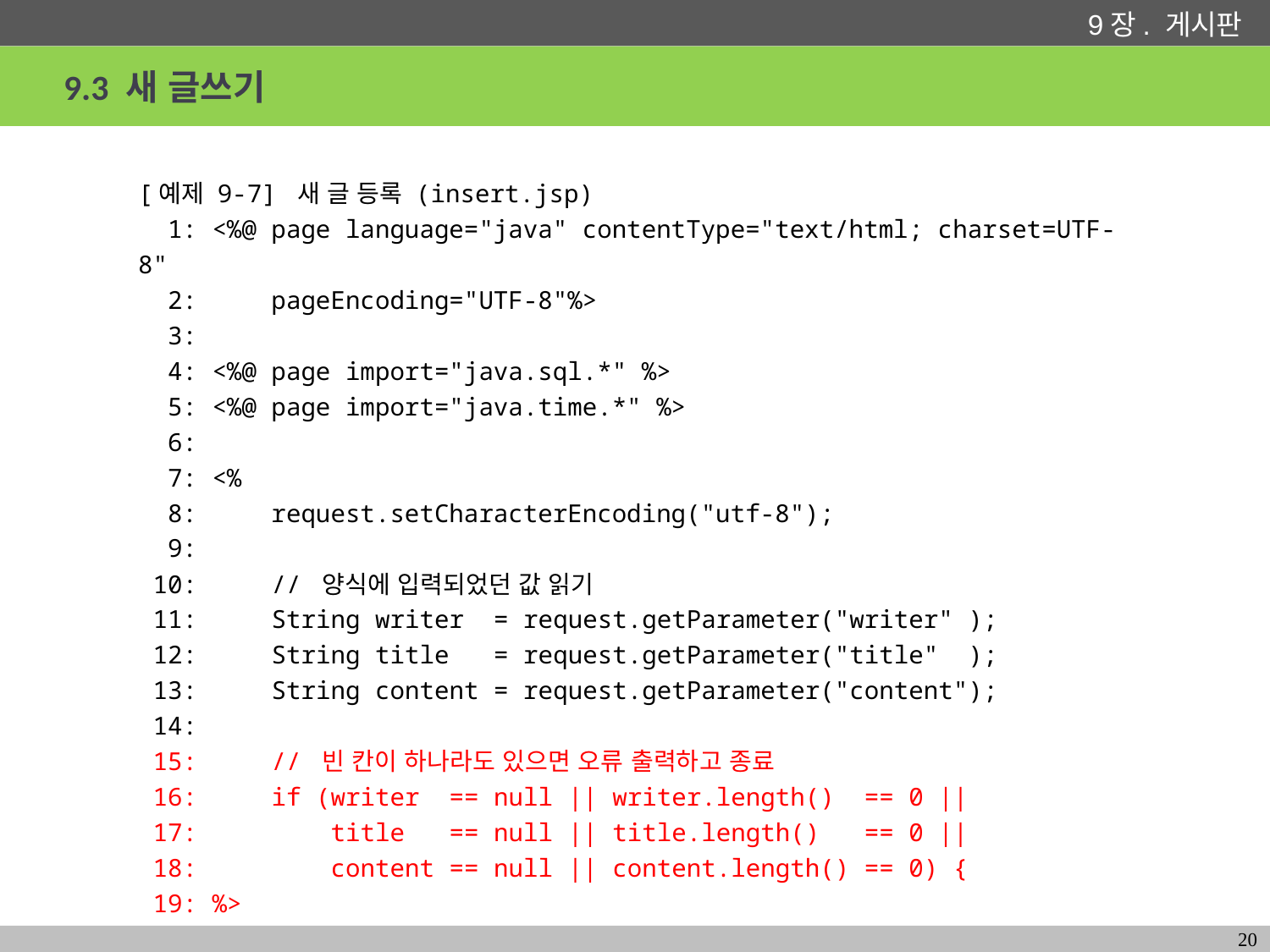

# 9.3 새 글쓰기
[예제 9-7] 새 글 등록 (insert.jsp)
  1: <%@ page language="java" contentType="text/html; charset=UTF-8"
  2:     pageEncoding="UTF-8"%>
  3:
  4: <%@ page import="java.sql.*" %>
  5: <%@ page import="java.time.*" %>
  6:
  7: <%
  8:     request.setCharacterEncoding("utf-8");
  9:
 10:     // 양식에 입력되었던 값 읽기
 11:     String writer  = request.getParameter("writer" );
 12:     String title   = request.getParameter("title"  );
 13:     String content = request.getParameter("content");
 14:
 15:     // 빈 칸이 하나라도 있으면 오류 출력하고 종료
 16:     if (writer  == null || writer.length()  == 0 ||
 17:         title   == null || title.length()   == 0 ||
 18:         content == null || content.length() == 0) {
 19: %>
20